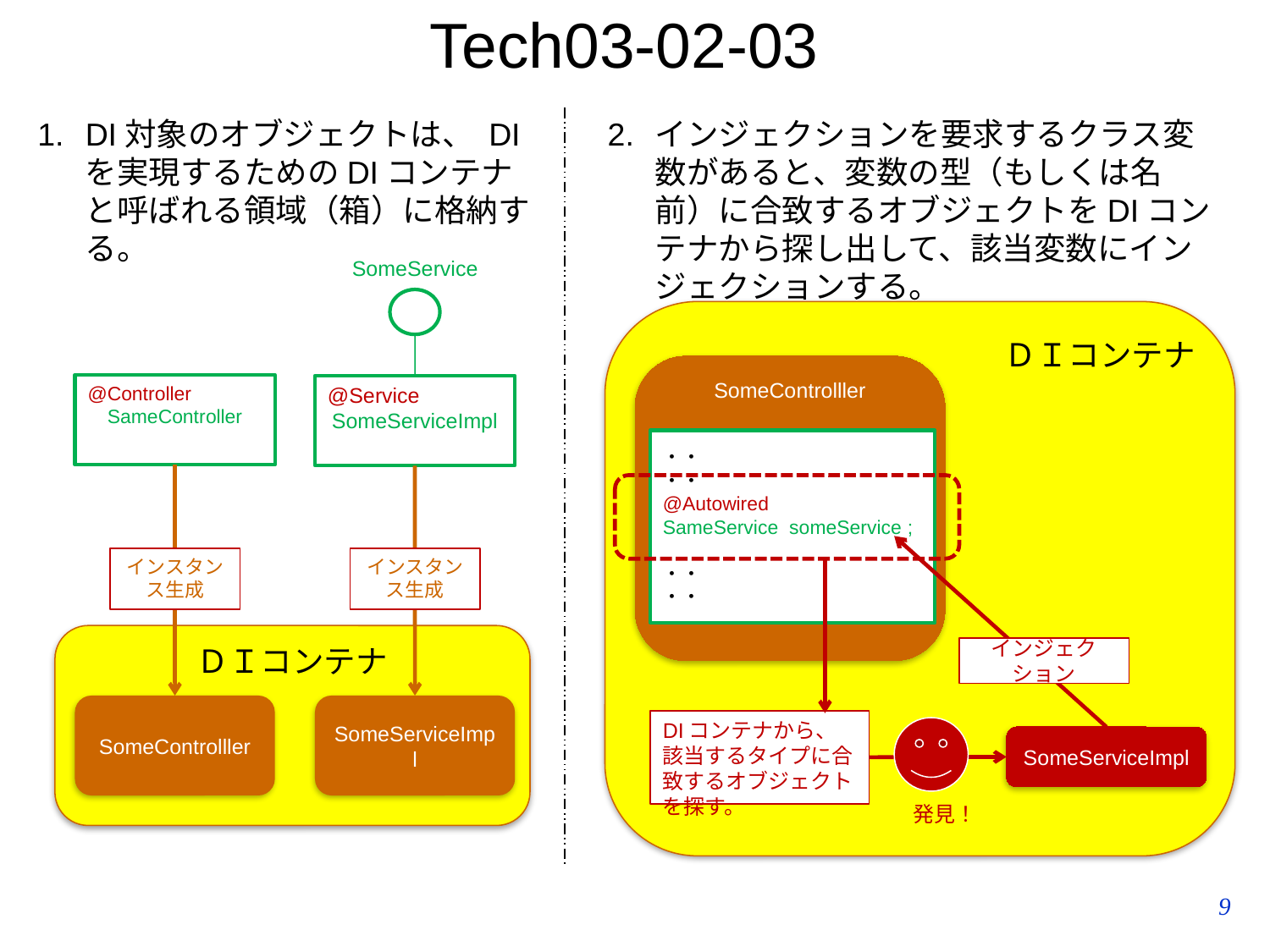

# Tech03-02-03
DI対象のオブジェクトは、 DIを実現するためのDIコンテナと呼ばれる領域（箱）に格納する。

インジェクションを要求するクラス変数があると、変数の型（もしくは名前）に合致するオブジェクトをDIコンテナから探し出して、該当変数にインジェクションする。

SomeService

ＤＩコンテナ
SomeControlller
@Controller
SameController
@Service
SomeServiceImpl
・・
・・
@Autowired
SameService  someService ;

・・
・・

インスタンス生成
インスタンス生成
ＤＩコンテナ
インジェクション
SomeControlller
SomeServiceImpl
DIコンテナから、該当するタイプに合致するオブジェクトを探す。

SomeServiceImpl
発見！
9